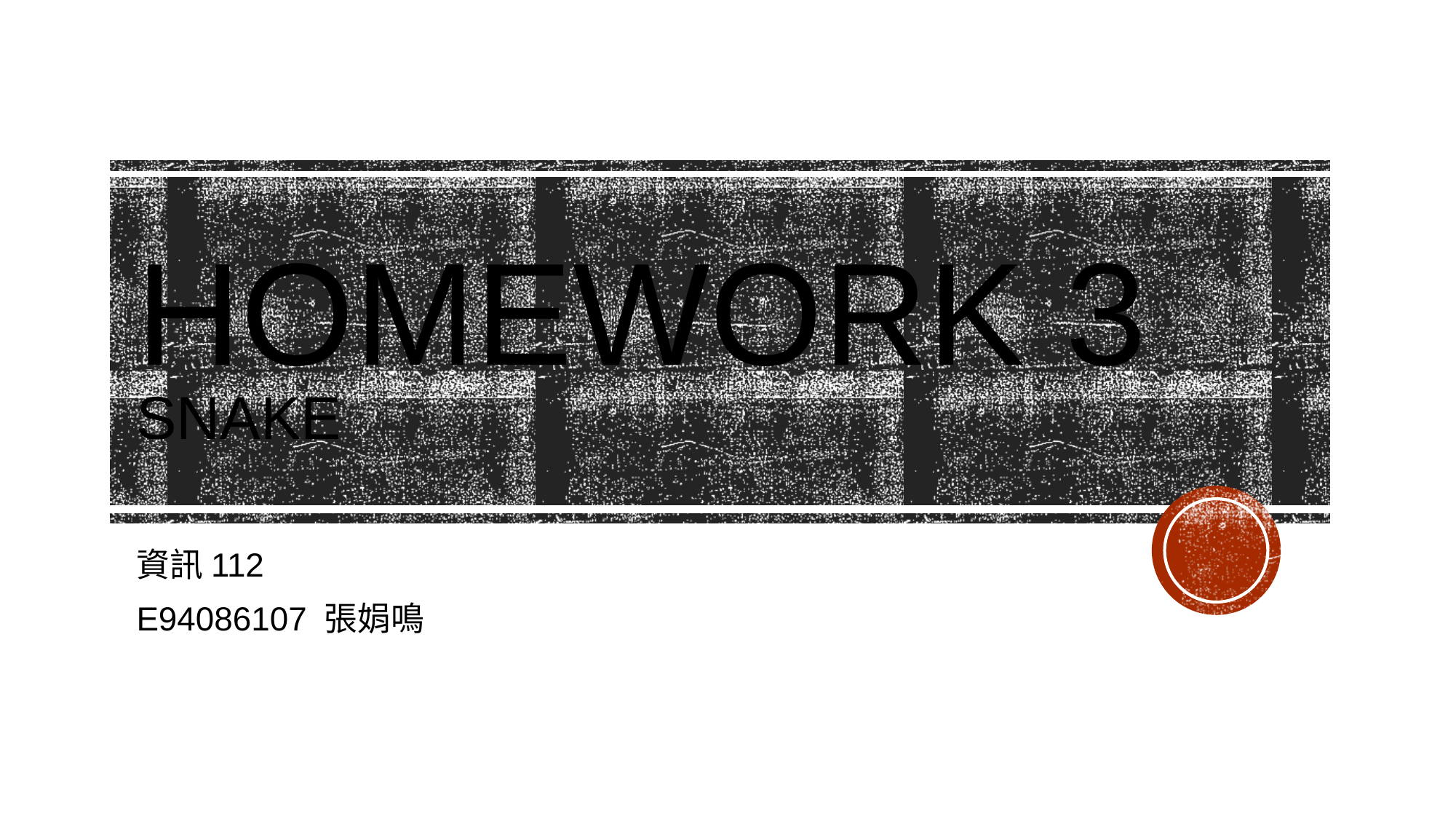

# Homework 3 SNAKE
資訊112
E94086107 張娟鳴